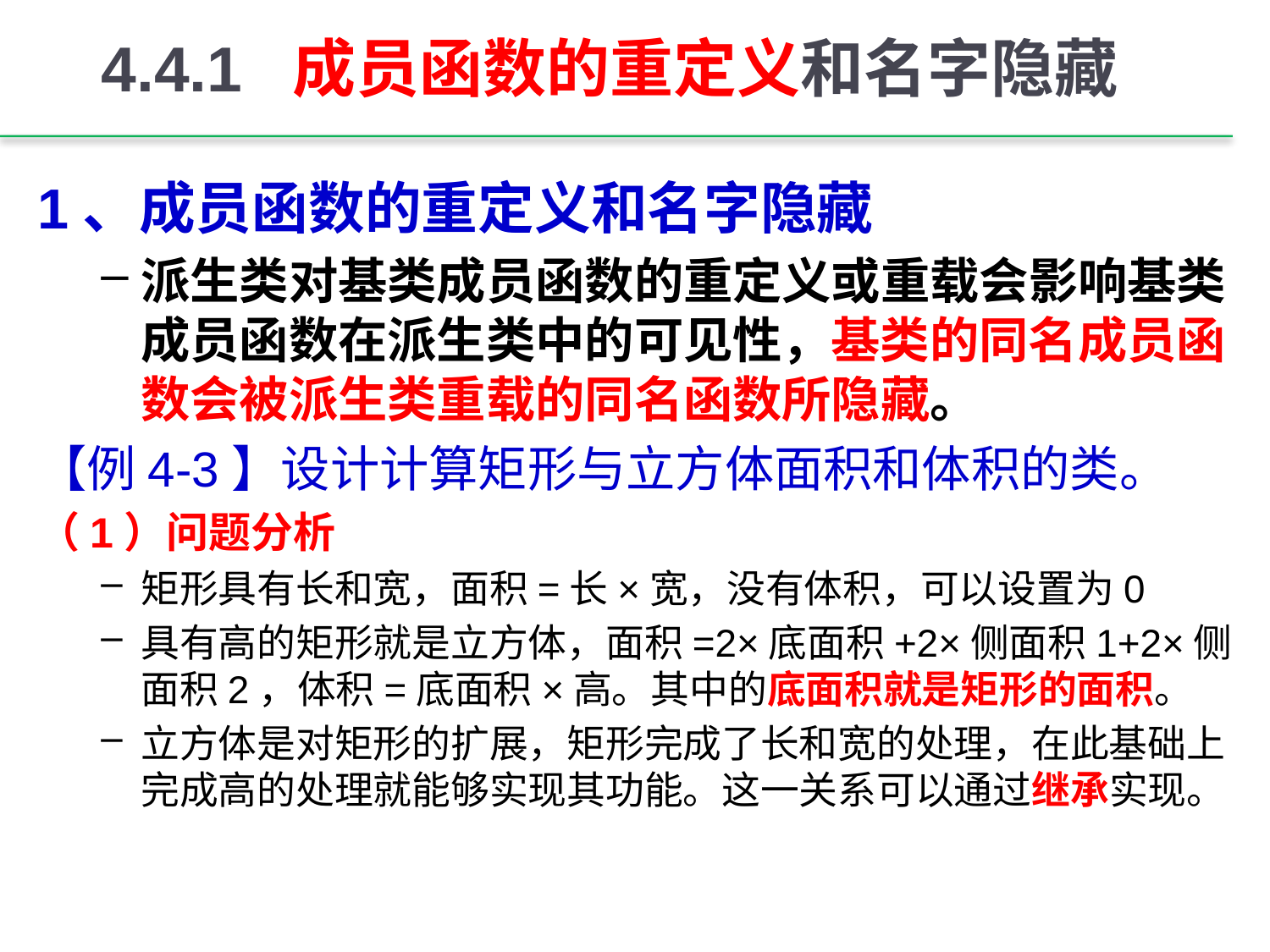

# 4.4.1  成员函数的重定义和名字隐藏
1、成员函数的重定义和名字隐藏
派生类对基类成员函数的重定义或重载会影响基类成员函数在派生类中的可见性，基类的同名成员函数会被派生类重载的同名函数所隐藏。
【例4-3】设计计算矩形与立方体面积和体积的类。
（1）问题分析
矩形具有长和宽，面积=长×宽，没有体积，可以设置为0
具有高的矩形就是立方体，面积=2×底面积+2×侧面积1+2×侧面积2，体积=底面积×高。其中的底面积就是矩形的面积。
立方体是对矩形的扩展，矩形完成了长和宽的处理，在此基础上完成高的处理就能够实现其功能。这一关系可以通过继承实现。